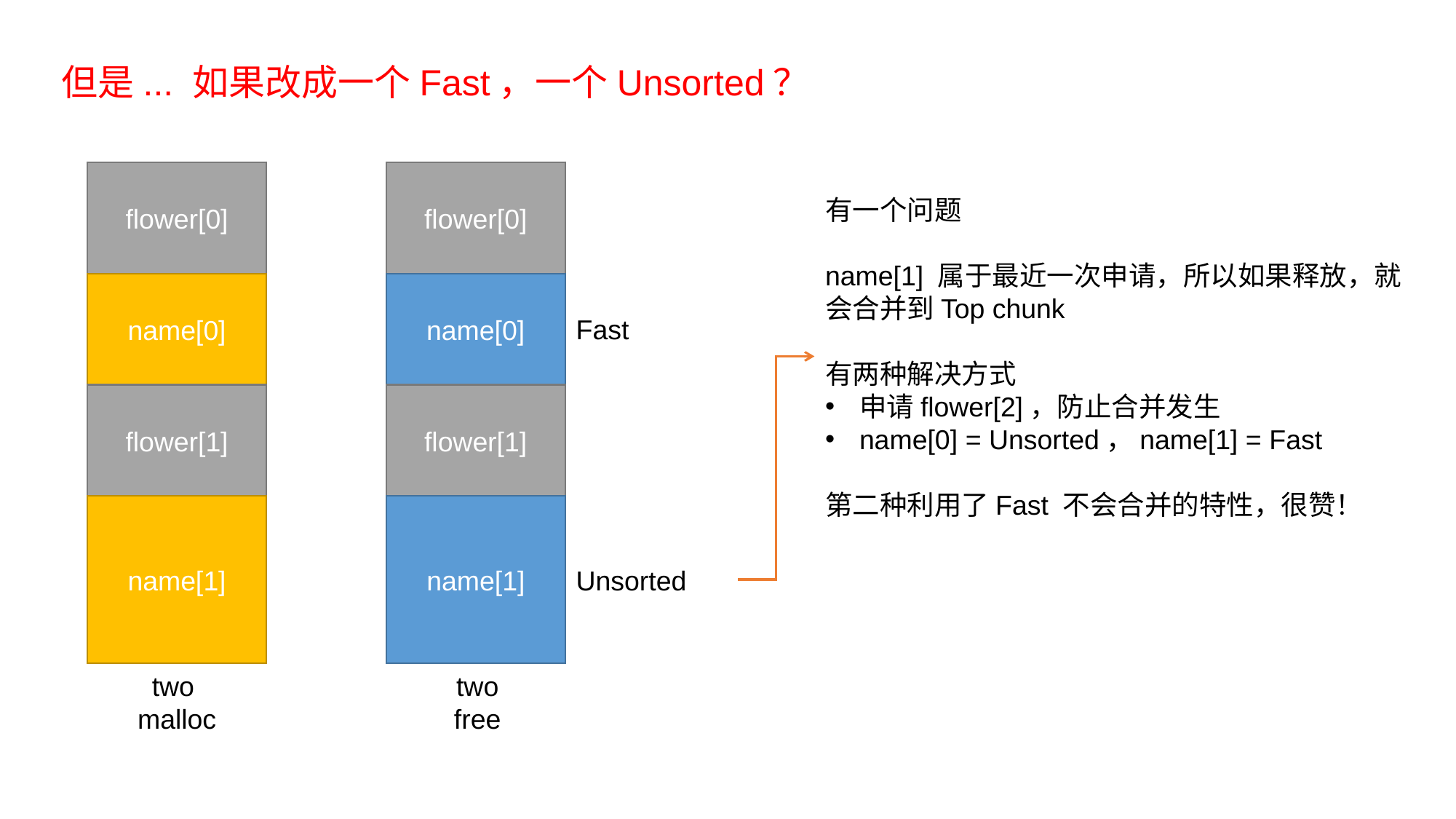

但是... 如果改成一个Fast，一个Unsorted？
flower[0]
name[0]
flower[1]
name[1]
flower[0]
name[0]
flower[1]
name[1]
有一个问题

name[1] 属于最近一次申请，所以如果释放，就会合并到Top chunk

有两种解决方式
申请flower[2]，防止合并发生
name[0] = Unsorted，name[1] = Fast

第二种利用了Fast 不会合并的特性，很赞！
Fast
Unsorted
two
malloc
two
free